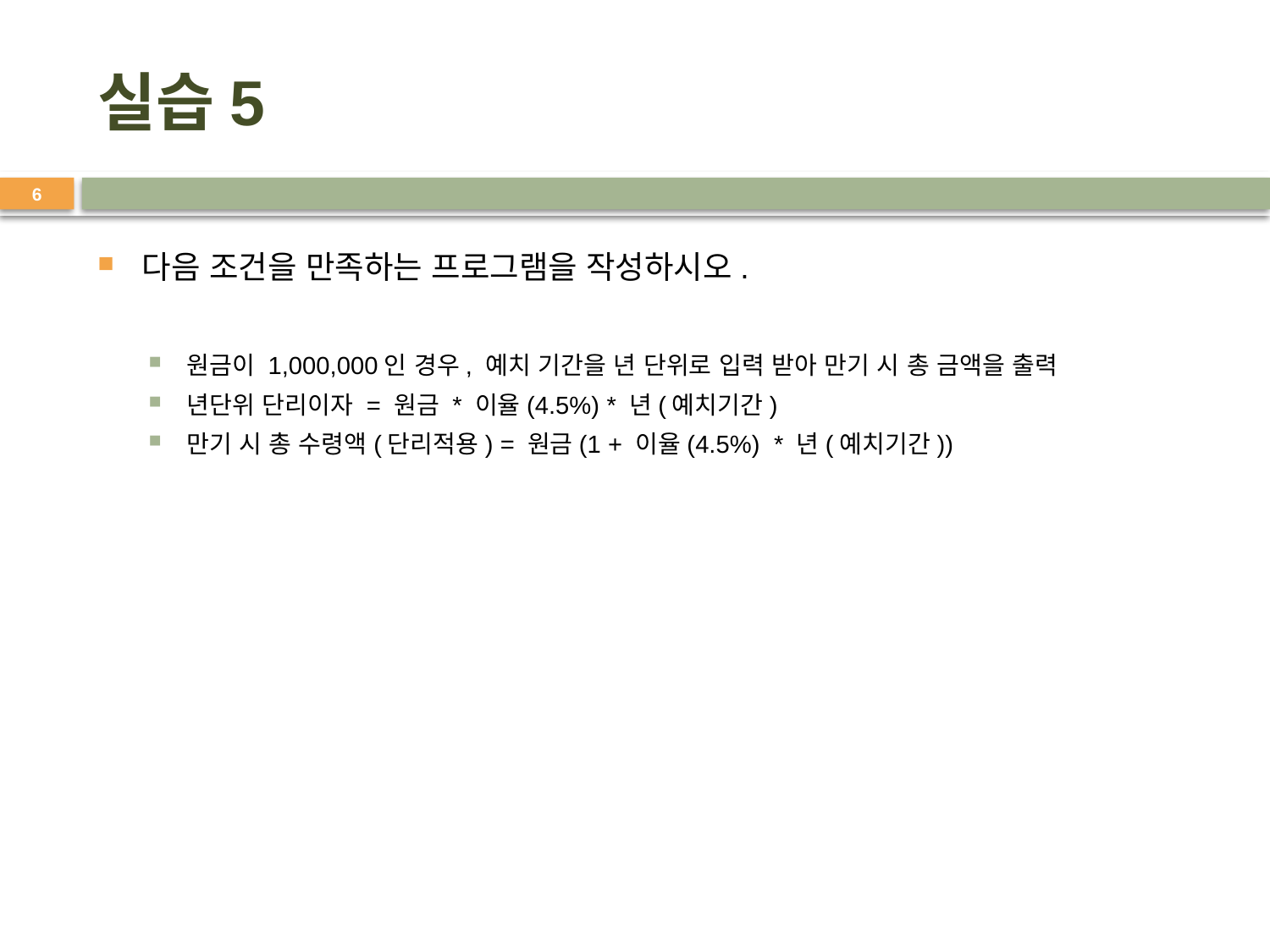

# 실습5
6
다음 조건을 만족하는 프로그램을 작성하시오.

원금이 1,000,000인 경우, 예치 기간을 년 단위로 입력 받아 만기 시 총 금액을 출력
년단위 단리이자 = 원금 * 이율(4.5%) * 년(예치기간)
만기 시 총 수령액(단리적용) = 원금(1 + 이율(4.5%)  * 년(예치기간))